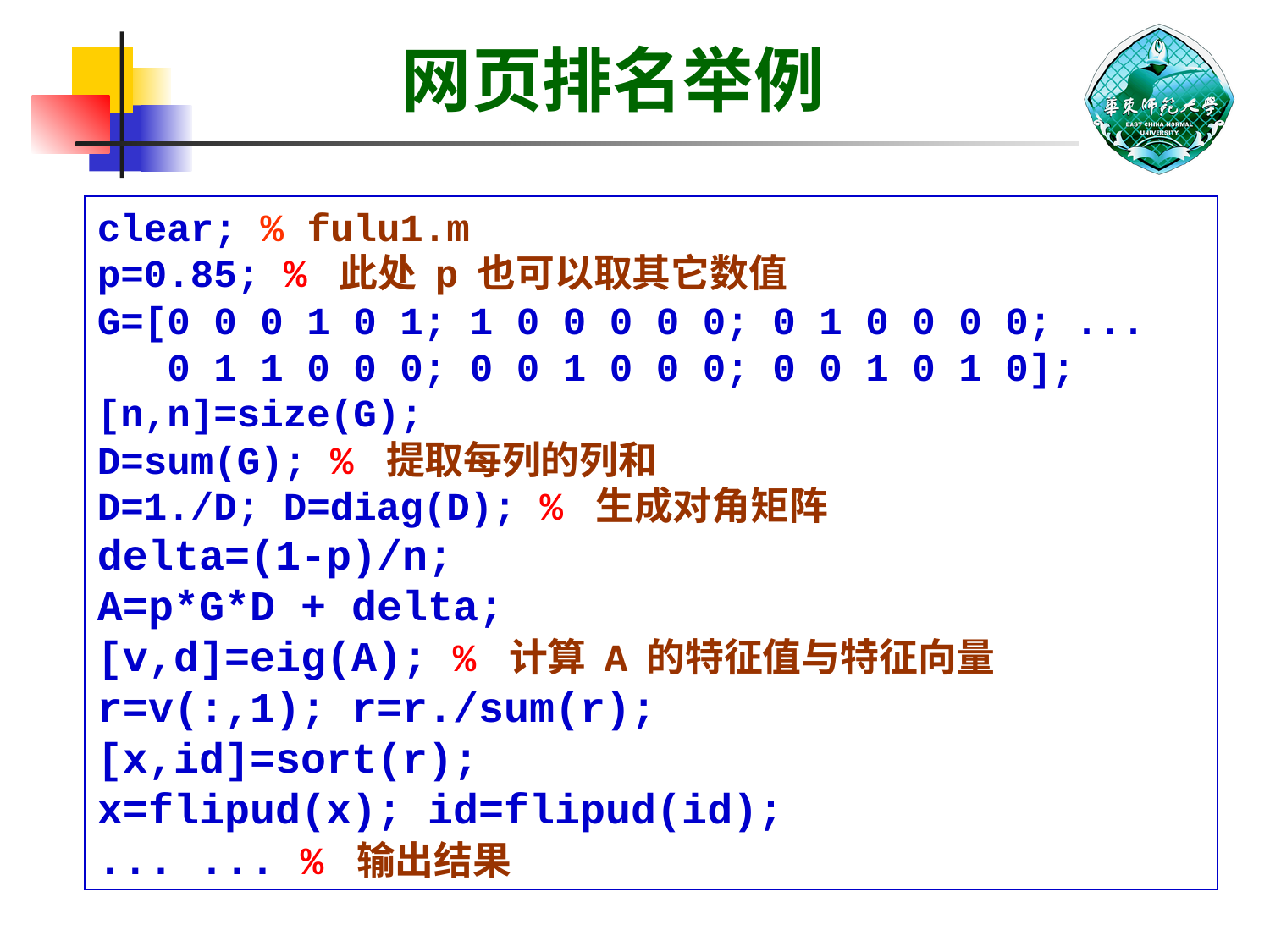

# 网页排名举例
clear; % fulu1.m
p=0.85; % 此处 p 也可以取其它数值
G=[0 0 0 1 0 1; 1 0 0 0 0 0; 0 1 0 0 0 0; ...
   0 1 1 0 0 0; 0 0 1 0 0 0; 0 0 1 0 1 0];
[n,n]=size(G);
D=sum(G); % 提取每列的列和
D=1./D; D=diag(D); % 生成对角矩阵
delta=(1-p)/n;
A=p*G*D + delta;
[v,d]=eig(A); % 计算 A 的特征值与特征向量
r=v(:,1); r=r./sum(r);
[x,id]=sort(r);
x=flipud(x); id=flipud(id);
... ... % 输出结果